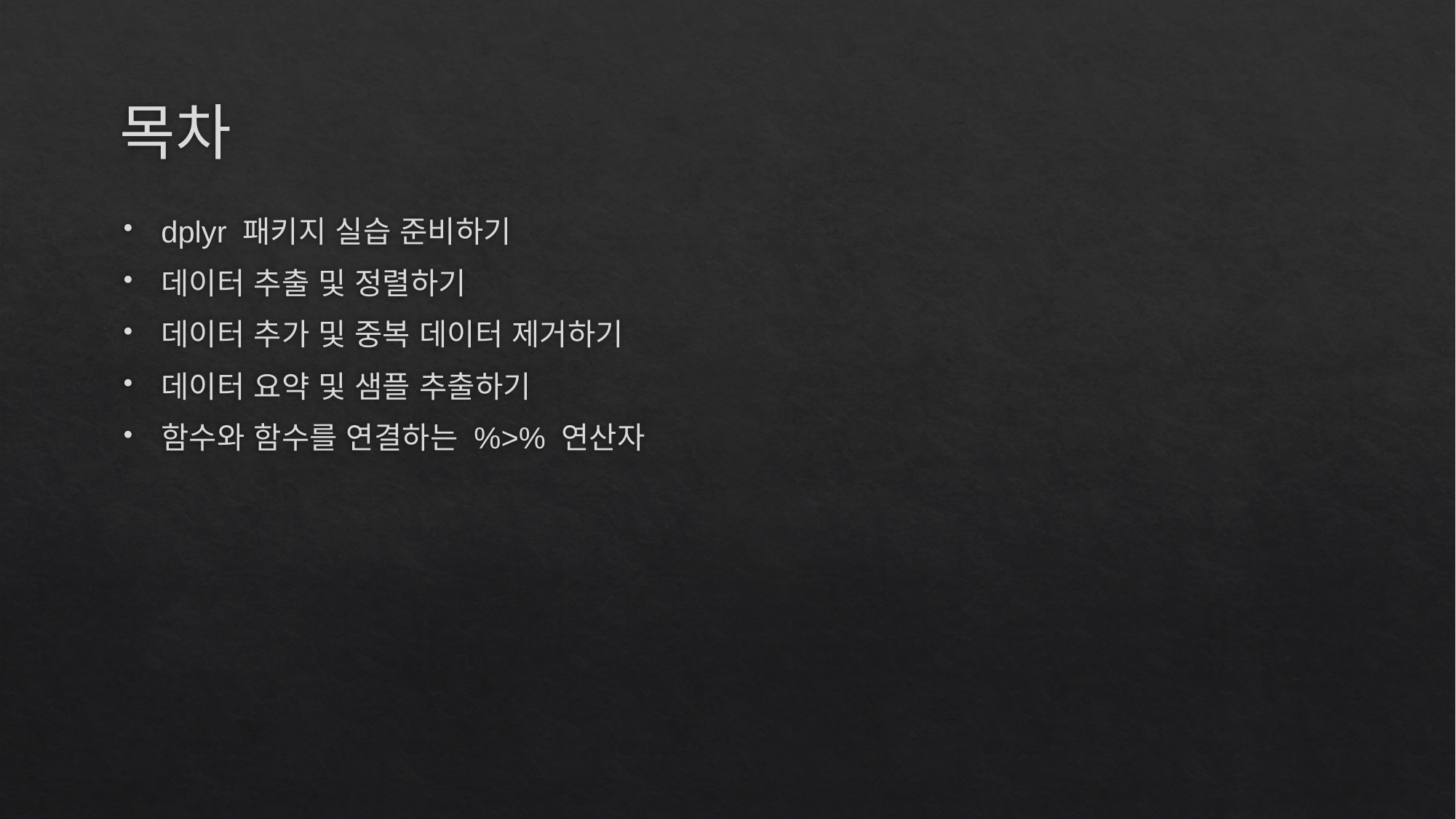

# 목차
dplyr 패키지 실습 준비하기
데이터 추출 및 정렬하기
데이터 추가 및 중복 데이터 제거하기
데이터 요약 및 샘플 추출하기
함수와 함수를 연결하는 %>% 연산자